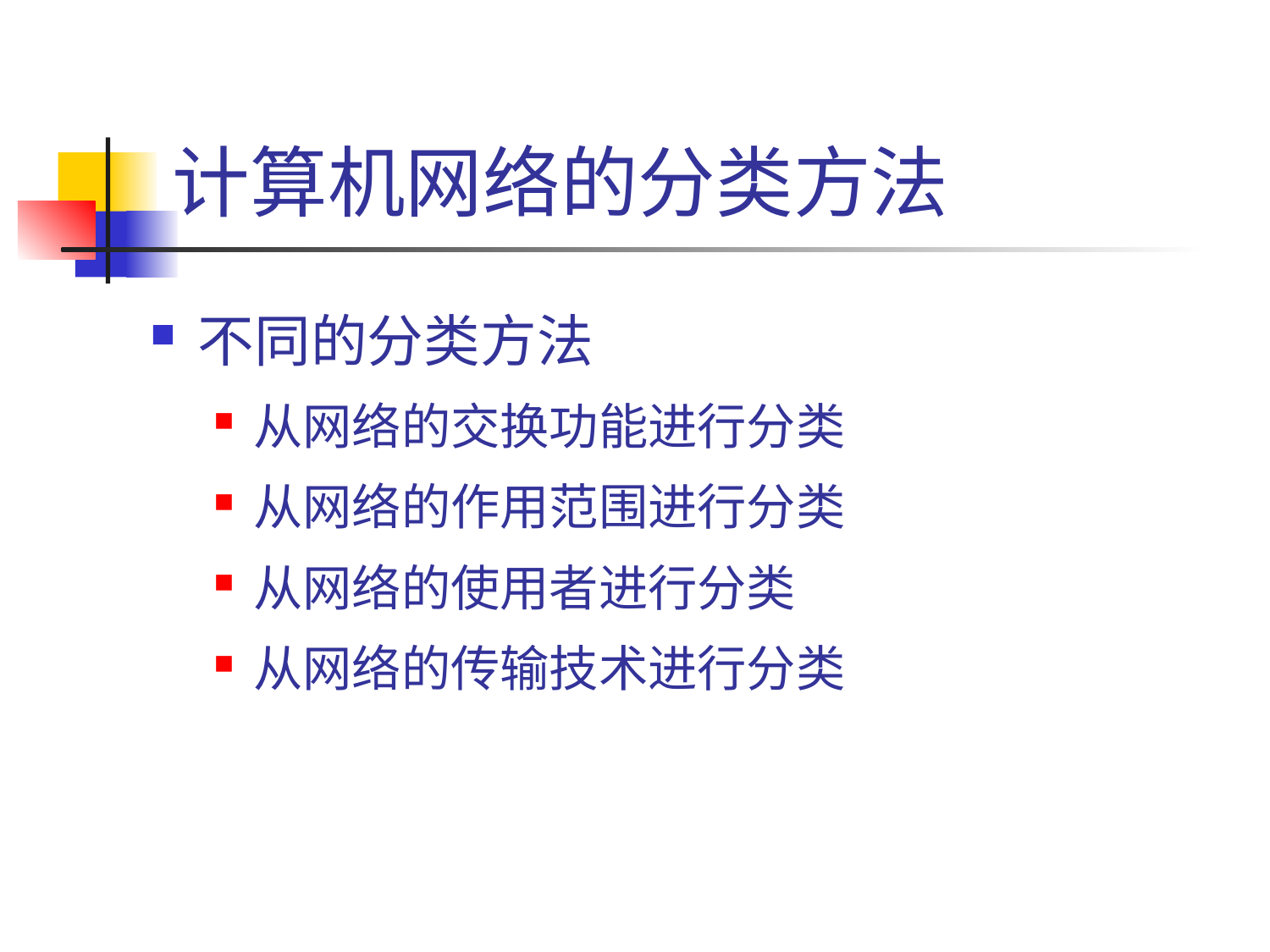

# 计算机网络的分类方法
不同的分类方法
从网络的交换功能进行分类
从网络的作用范围进行分类
从网络的使用者进行分类
从网络的传输技术进行分类